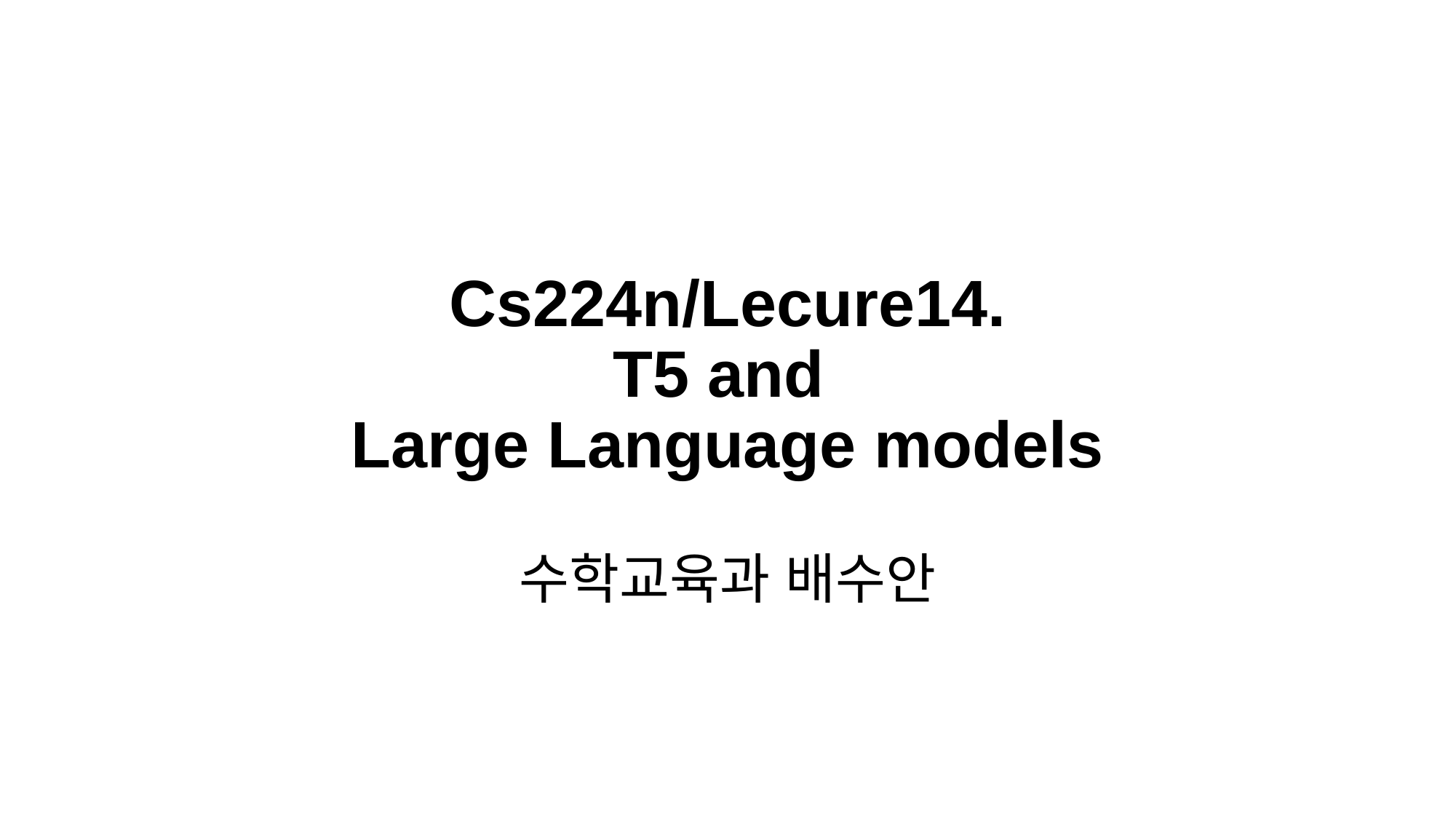

# Cs224n/Lecure14. T5 and Large Language models
수학교육과 배수안